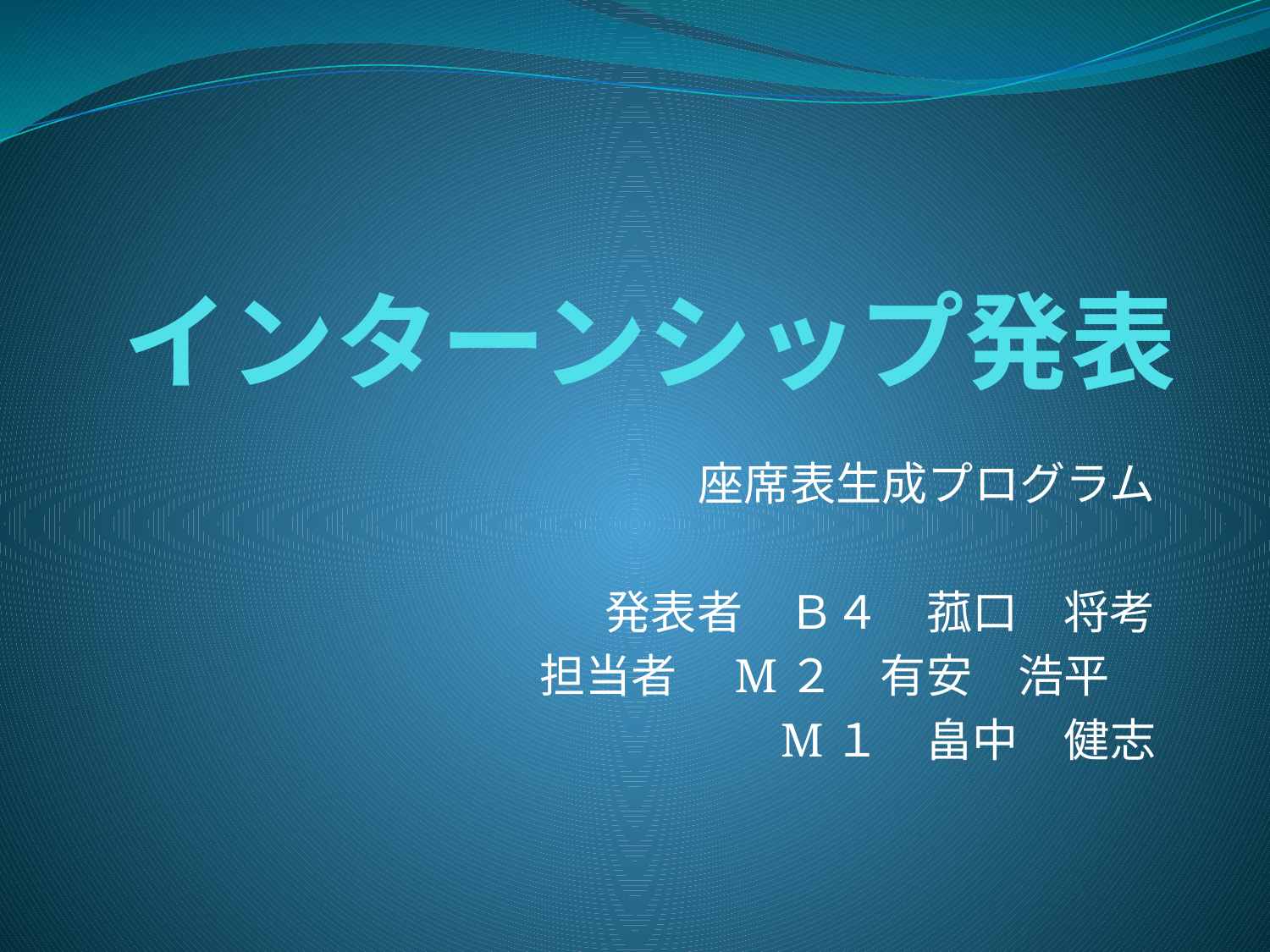

# インターンシップ発表
座席表生成プログラム

発表者　Ｂ４　菰口　将考
担当者　M２　有安　浩平
M１　畠中　健志